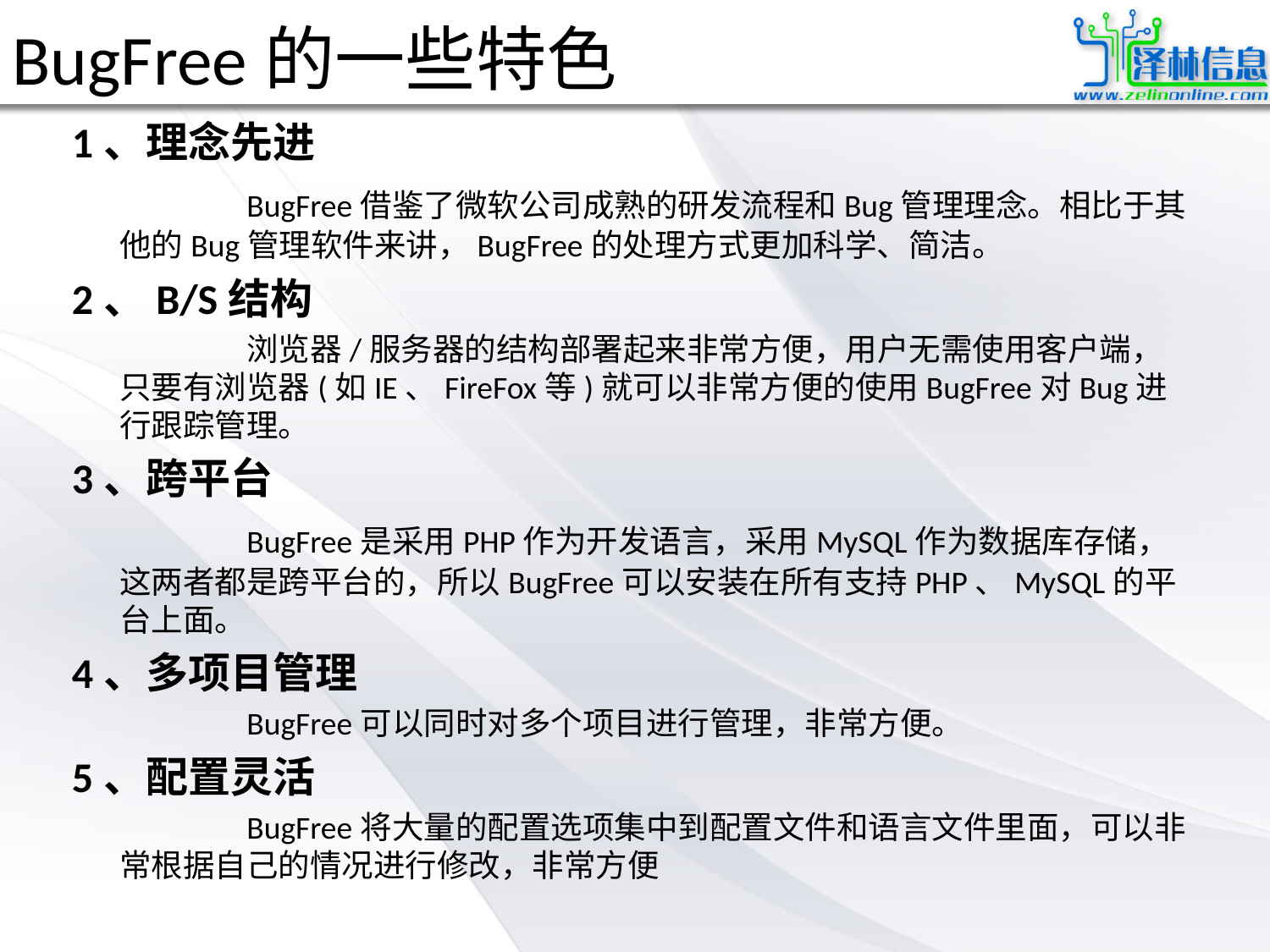

# BugFree的一些特色
1、理念先进
		BugFree借鉴了微软公司成熟的研发流程和Bug管理理念。相比于其他的Bug管理软件来讲，BugFree的处理方式更加科学、简洁。
2、B/S结构
		浏览器/服务器的结构部署起来非常方便，用户无需使用客户端，只要有浏览器(如IE、FireFox等)就可以非常方便的使用BugFree对Bug进行跟踪管理。
3、跨平台
		BugFree是采用PHP作为开发语言，采用MySQL作为数据库存储，这两者都是跨平台的，所以BugFree可以安装在所有支持PHP、MySQL的平台上面。
4、多项目管理
		BugFree可以同时对多个项目进行管理，非常方便。
5、配置灵活
		BugFree将大量的配置选项集中到配置文件和语言文件里面，可以非常根据自己的情况进行修改，非常方便